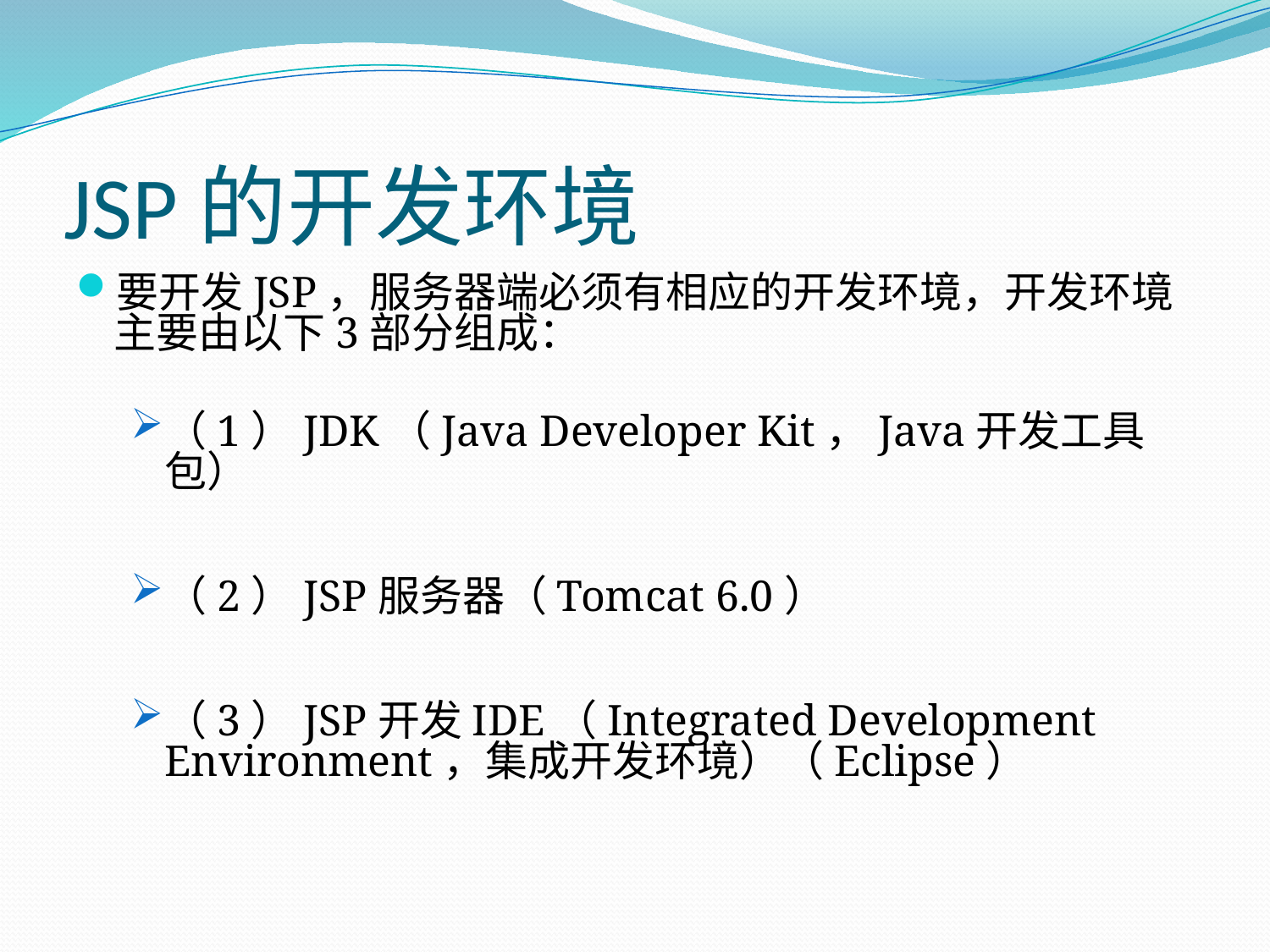

# JSP的开发环境
要开发JSP，服务器端必须有相应的开发环境，开发环境主要由以下3部分组成：

（1）JDK（Java Developer Kit，Java开发工具包）

（2）JSP服务器（Tomcat 6.0）

（3）JSP开发IDE（Integrated Development Environment，集成开发环境）（Eclipse）